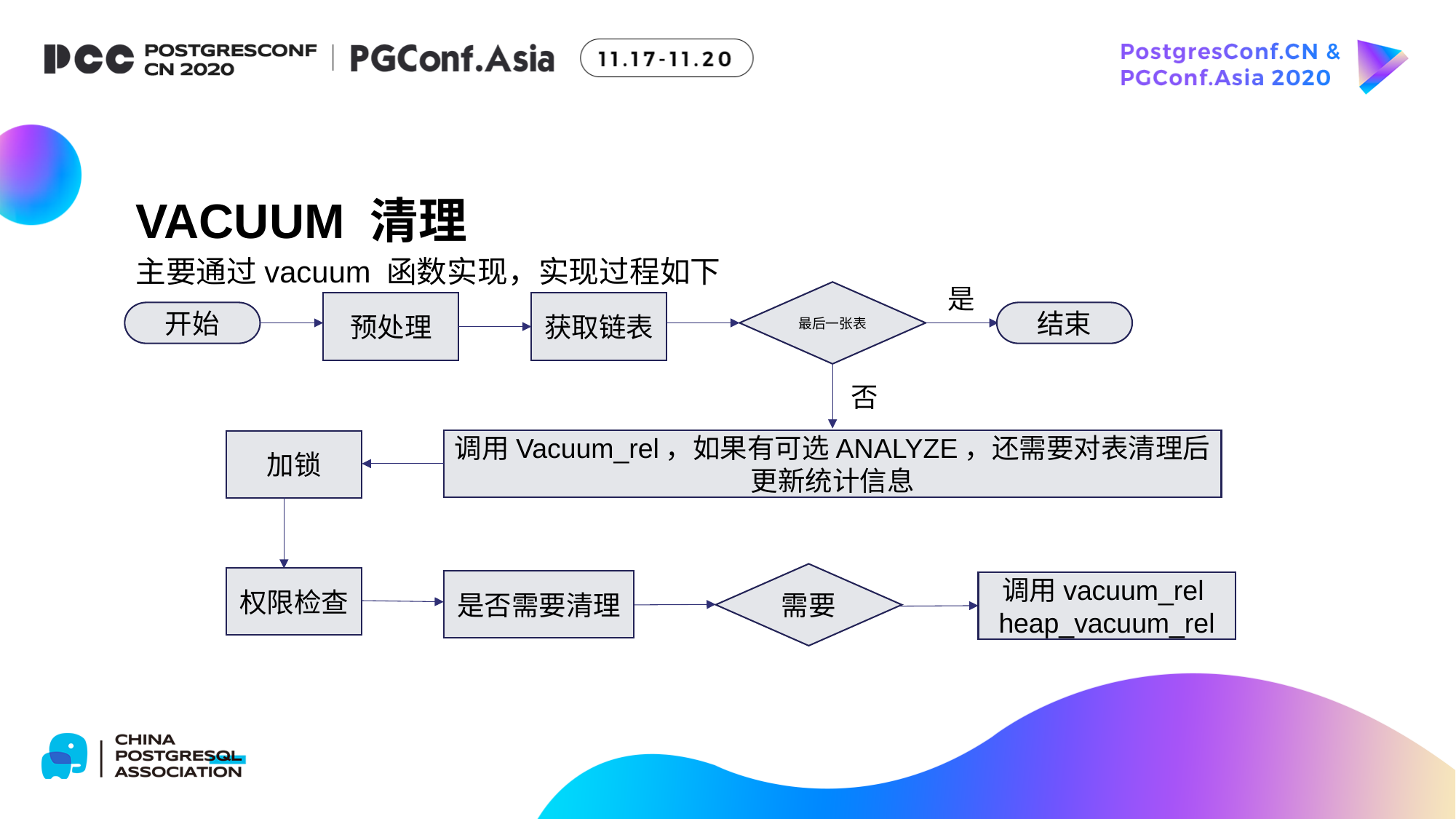

VACUUM 清理
主要通过vacuum 函数实现，实现过程如下

最后一张表
是
预处理
获取链表
结束
开始
否
调用Vacuum_rel，如果有可选ANALYZE，还需要对表清理后更新统计信息
加锁
需要
权限检查
是否需要清理
调用vacuum_rel
heap_vacuum_rel